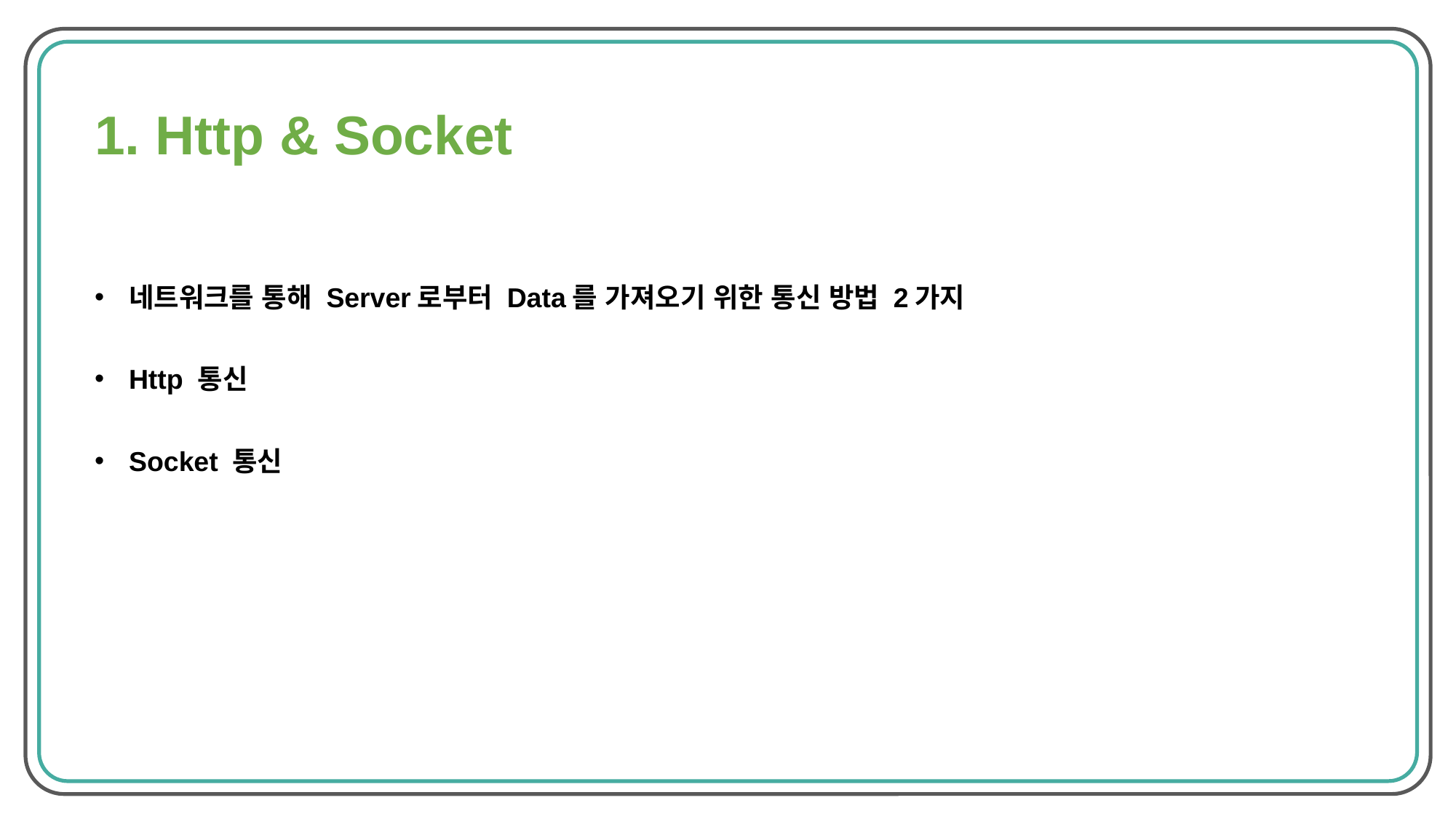

1. Http & Socket
네트워크를 통해 Server로부터 Data를 가져오기 위한 통신 방법 2가지
Http 통신
Socket 통신